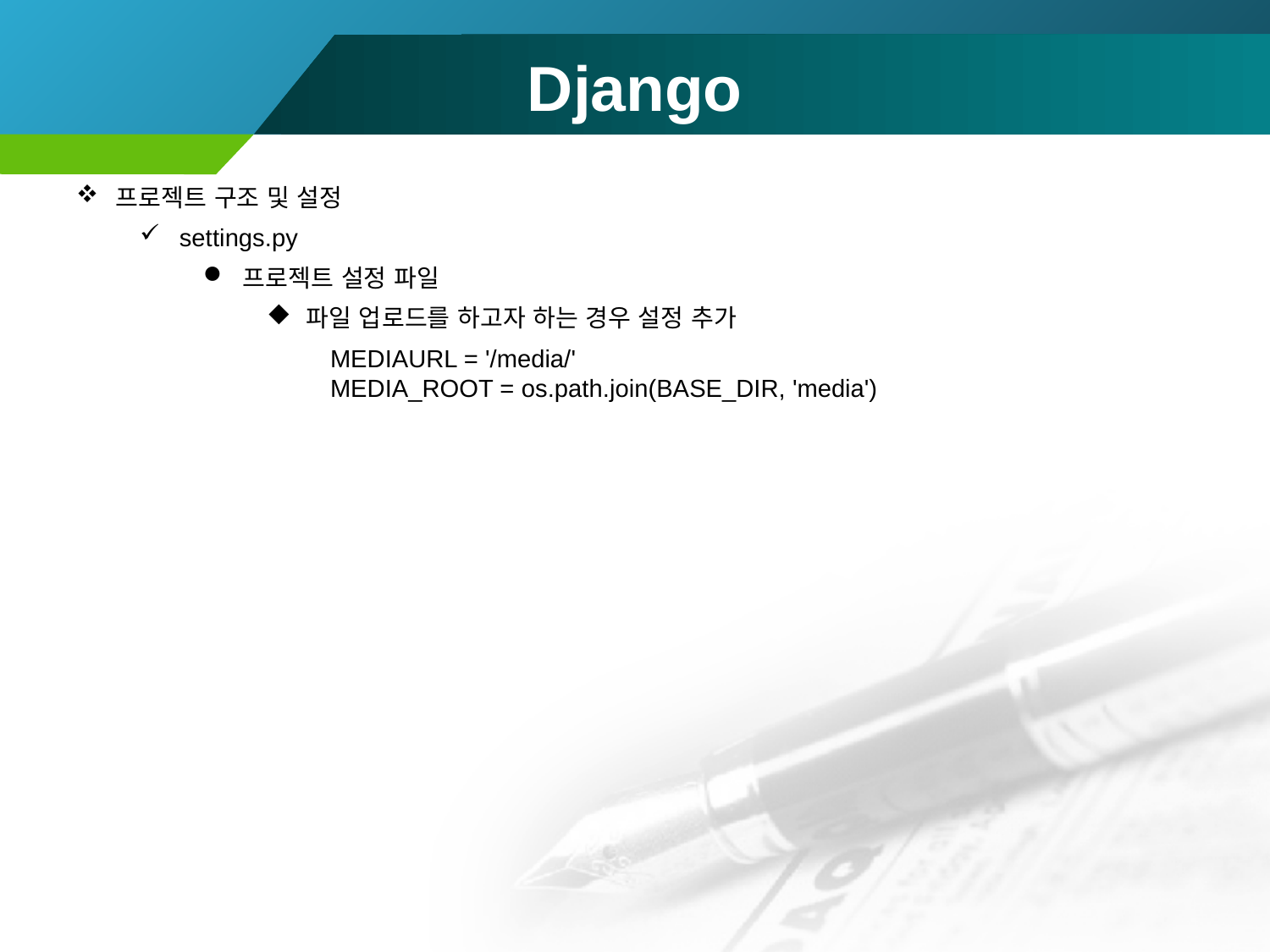

# Django
프로젝트 구조 및 설정
settings.py
프로젝트 설정 파일
파일 업로드를 하고자 하는 경우 설정 추가
MEDIAURL = '/media/'
MEDIA_ROOT = os.path.join(BASE_DIR, 'media')